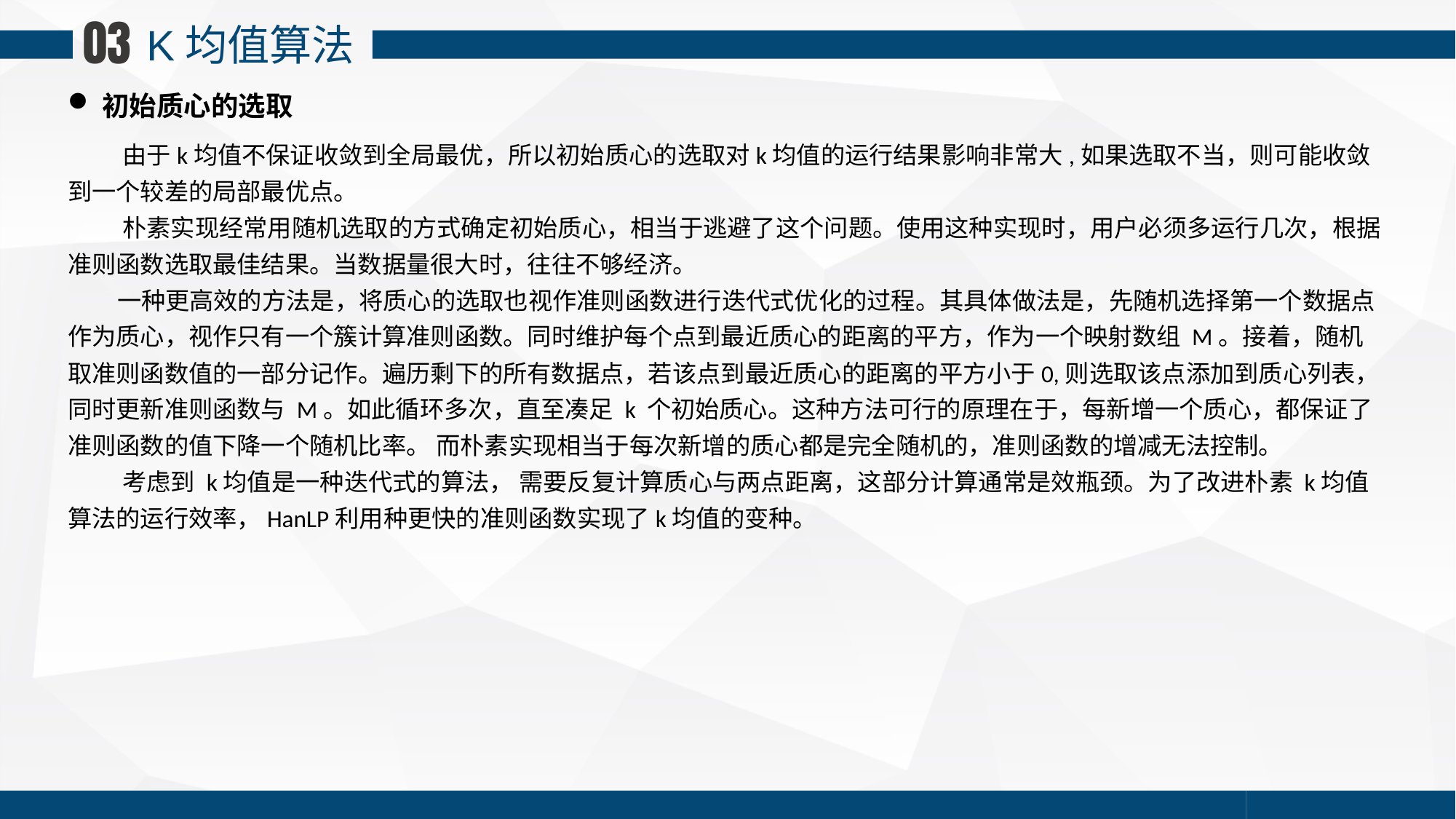

03
K均值算法

初始质心的选取
         由于k均值不保证收敛到全局最优，所以初始质心的选取对k均值的运行结果影响非常大,如果选取不当，则可能收敛到一个较差的局部最优点。
         朴素实现经常用随机选取的方式确定初始质心，相当于逃避了这个问题。使用这种实现时，用户必须多运行几次，根据准则函数选取最佳结果。当数据量很大时，往往不够经济。
        一种更高效的方法是，将质心的选取也视作准则函数进行迭代式优化的过程。其具体做法是，先随机选择第一个数据点作为质心，视作只有一个簇计算准则函数。同时维护每个点到最近质心的距离的平方，作为一个映射数组 M。接着，随机取准则函数值的一部分记作。遍历剩下的所有数据点，若该点到最近质心的距离的平方小于0,则选取该点添加到质心列表，同时更新准则函数与 M。如此循环多次，直至凑足 k 个初始质心。这种方法可行的原理在于，每新增一个质心，都保证了准则函数的值下降一个随机比率。 而朴素实现相当于每次新增的质心都是完全随机的，准则函数的增减无法控制。
         考虑到 k均值是一种迭代式的算法， 需要反复计算质心与两点距离，这部分计算通常是效瓶颈。为了改进朴素 k均值算法的运行效率，HanLP利用种更快的准则函数实现了k均值的变种。